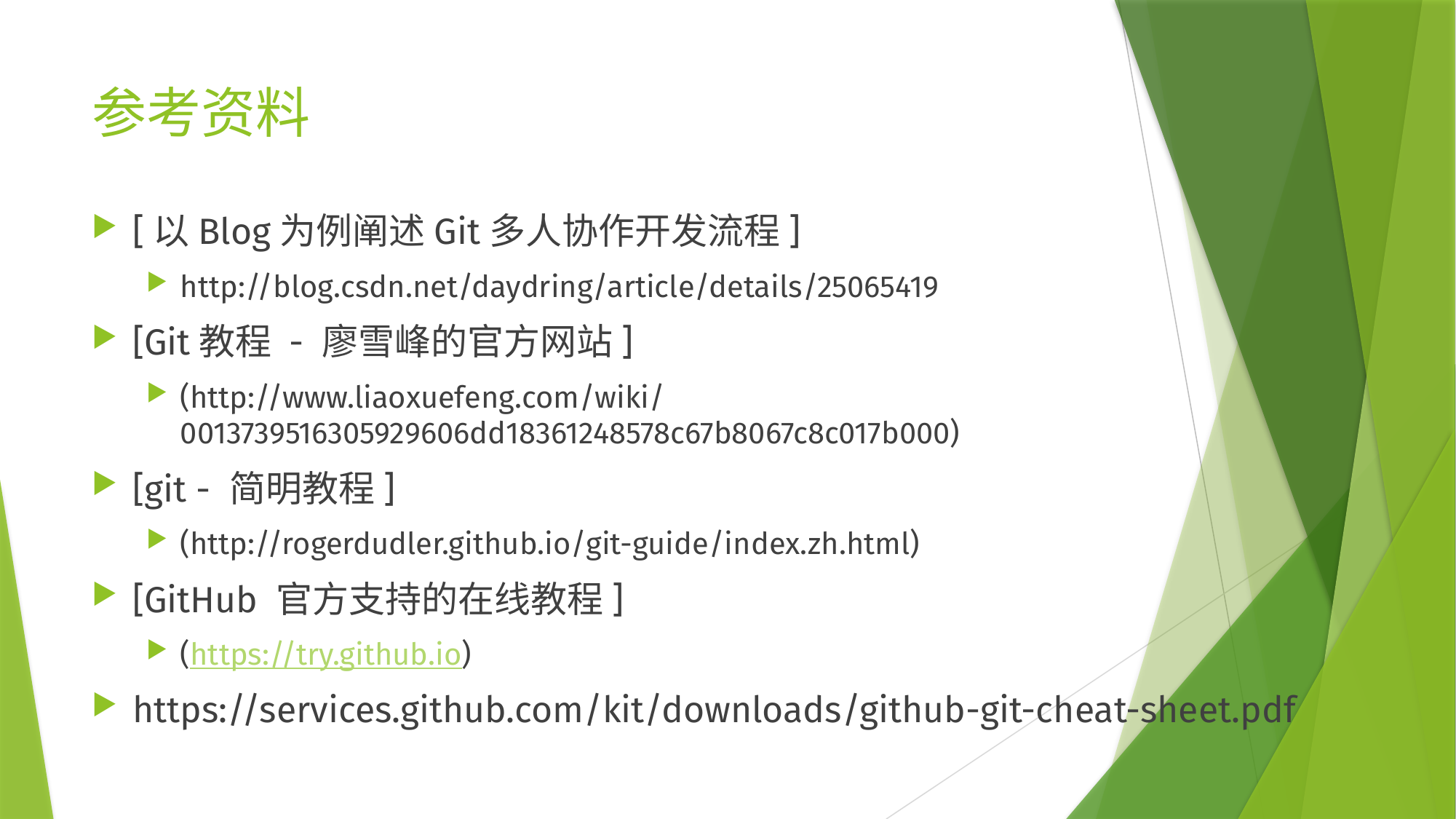

# 参考资料
[以Blog为例阐述Git多人协作开发流程]
http://blog.csdn.net/daydring/article/details/25065419
[Git教程 - 廖雪峰的官方网站]
(http://www.liaoxuefeng.com/wiki/0013739516305929606dd18361248578c67b8067c8c017b000)
[git - 简明教程]
(http://rogerdudler.github.io/git-guide/index.zh.html)
[GitHub 官方支持的在线教程]
(https://try.github.io)
https://services.github.com/kit/downloads/github-git-cheat-sheet.pdf